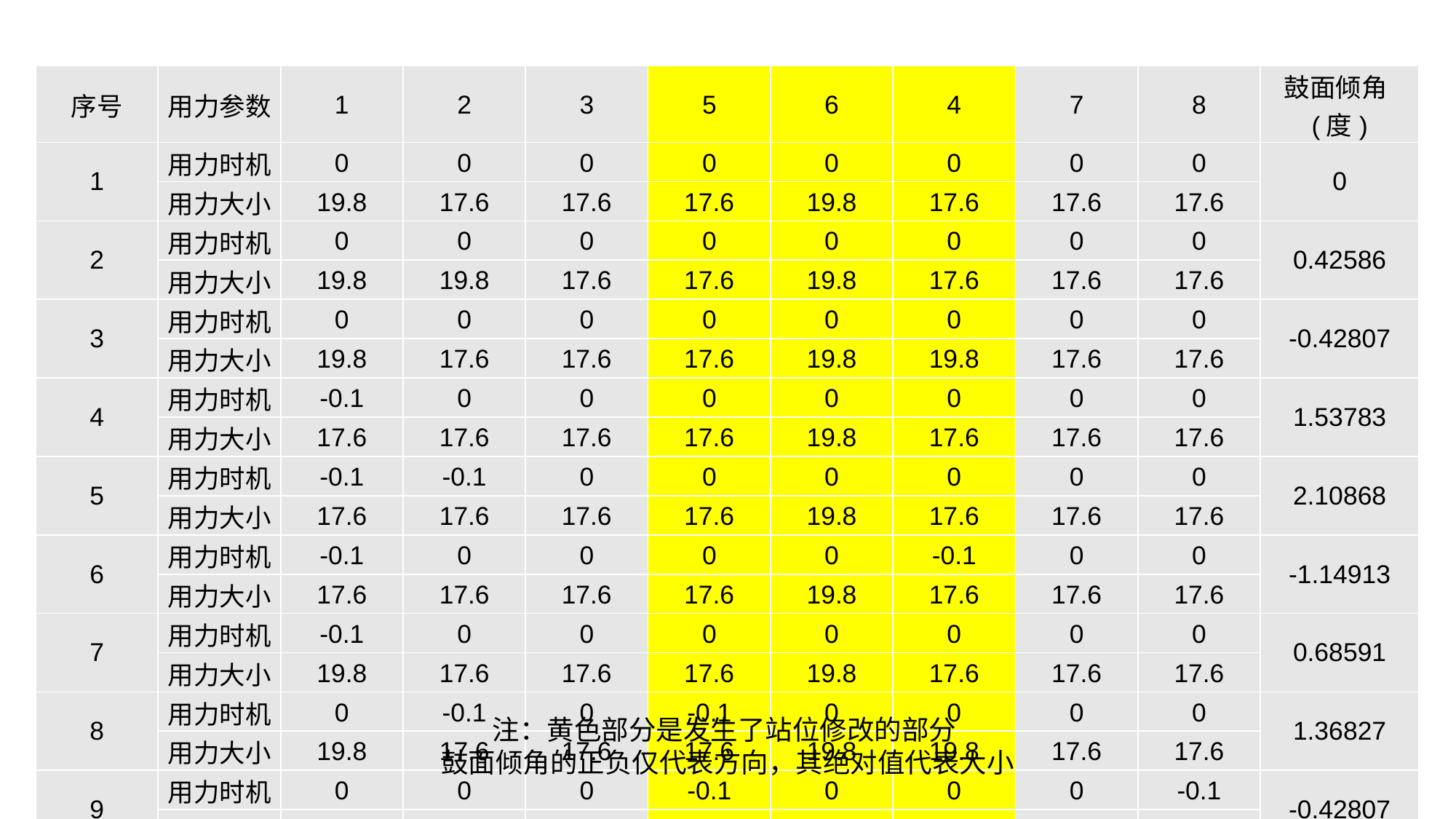

| 序号 | 用力参数 | 1 | 2 | 3 | 5 | 6 | 4 | 7 | 8 | 鼓面倾角(度) |
| --- | --- | --- | --- | --- | --- | --- | --- | --- | --- | --- |
| 1 | 用力时机 | 0 | 0 | 0 | 0 | 0 | 0 | 0 | 0 | 0 |
|  | 用力大小 | 19.8 | 17.6 | 17.6 | 17.6 | 19.8 | 17.6 | 17.6 | 17.6 |  |
| 2 | 用力时机 | 0 | 0 | 0 | 0 | 0 | 0 | 0 | 0 | 0.42586 |
|  | 用力大小 | 19.8 | 19.8 | 17.6 | 17.6 | 19.8 | 17.6 | 17.6 | 17.6 |  |
| 3 | 用力时机 | 0 | 0 | 0 | 0 | 0 | 0 | 0 | 0 | -0.42807 |
|  | 用力大小 | 19.8 | 17.6 | 17.6 | 17.6 | 19.8 | 19.8 | 17.6 | 17.6 |  |
| 4 | 用力时机 | -0.1 | 0 | 0 | 0 | 0 | 0 | 0 | 0 | 1.53783 |
|  | 用力大小 | 17.6 | 17.6 | 17.6 | 17.6 | 19.8 | 17.6 | 17.6 | 17.6 |  |
| 5 | 用力时机 | -0.1 | -0.1 | 0 | 0 | 0 | 0 | 0 | 0 | 2.10868 |
|  | 用力大小 | 17.6 | 17.6 | 17.6 | 17.6 | 19.8 | 17.6 | 17.6 | 17.6 |  |
| 6 | 用力时机 | -0.1 | 0 | 0 | 0 | 0 | -0.1 | 0 | 0 | -1.14913 |
|  | 用力大小 | 17.6 | 17.6 | 17.6 | 17.6 | 19.8 | 17.6 | 17.6 | 17.6 |  |
| 7 | 用力时机 | -0.1 | 0 | 0 | 0 | 0 | 0 | 0 | 0 | 0.68591 |
|  | 用力大小 | 19.8 | 17.6 | 17.6 | 17.6 | 19.8 | 17.6 | 17.6 | 17.6 |  |
| 8 | 用力时机 | 0 | -0.1 | 0 | -0.1 | 0 | 0 | 0 | 0 | 1.36827 |
|  | 用力大小 | 19.8 | 17.6 | 17.6 | 17.6 | 19.8 | 19.8 | 17.6 | 17.6 |  |
| 9 | 用力时机 | 0 | 0 | 0 | -0.1 | 0 | 0 | 0 | -0.1 | -0.42807 |
|  | 用力大小 | 19.8 | 17.6 | 17.6 | 17.6 | 19.8 | 19.8 | 17.6 | 17.6 |  |
注：黄色部分是发生了站位修改的部分
鼓面倾角的正负仅代表方向，其绝对值代表大小